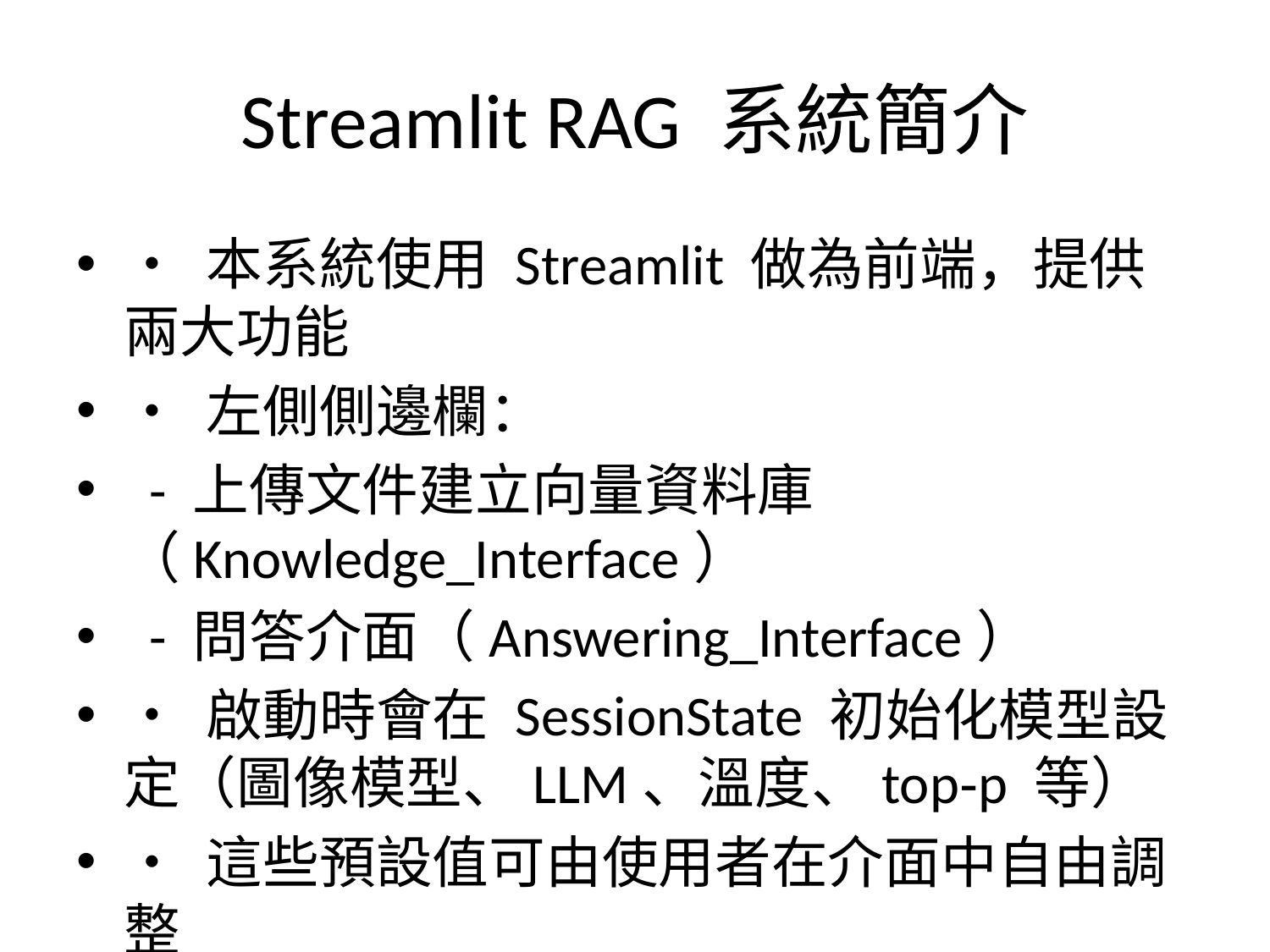

# Streamlit RAG 系統簡介
• 本系統使用 Streamlit 做為前端，提供兩大功能
• 左側側邊欄：
  - 上傳文件建立向量資料庫（Knowledge_Interface）
  - 問答介面（Answering_Interface）
• 啟動時會在 SessionState 初始化模型設定（圖像模型、LLM、溫度、top‑p 等）
• 這些預設值可由使用者在介面中自由調整